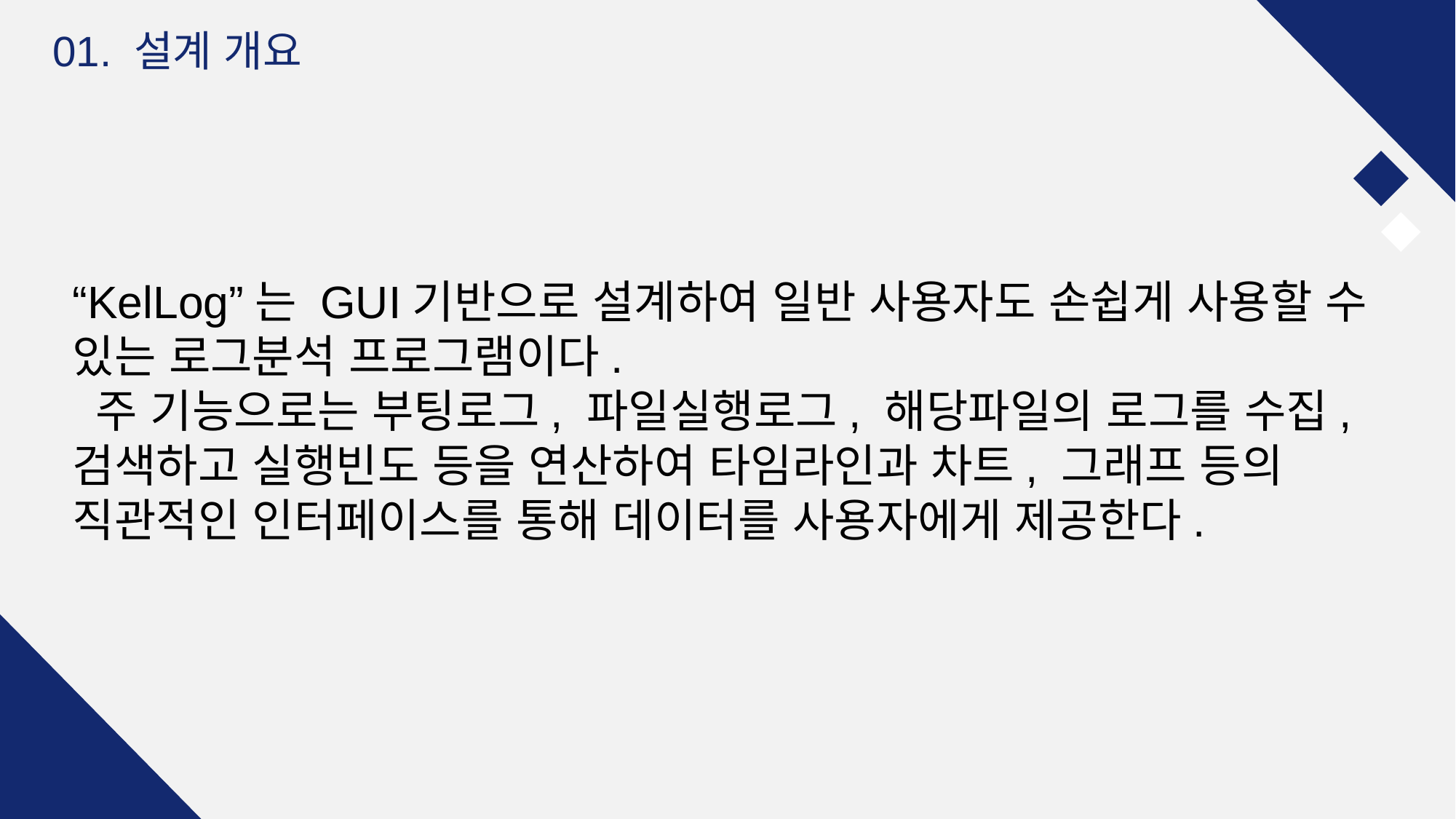

01. 설계 개요

“KelLog”는 GUI기반으로 설계하여 일반 사용자도 손쉽게 사용할 수 있는 로그분석 프로그램이다.
 주 기능으로는 부팅로그, 파일실행로그, 해당파일의 로그를 수집, 검색하고 실행빈도 등을 연산하여 타임라인과 차트, 그래프 등의 직관적인 인터페이스를 통해 데이터를 사용자에게 제공한다.